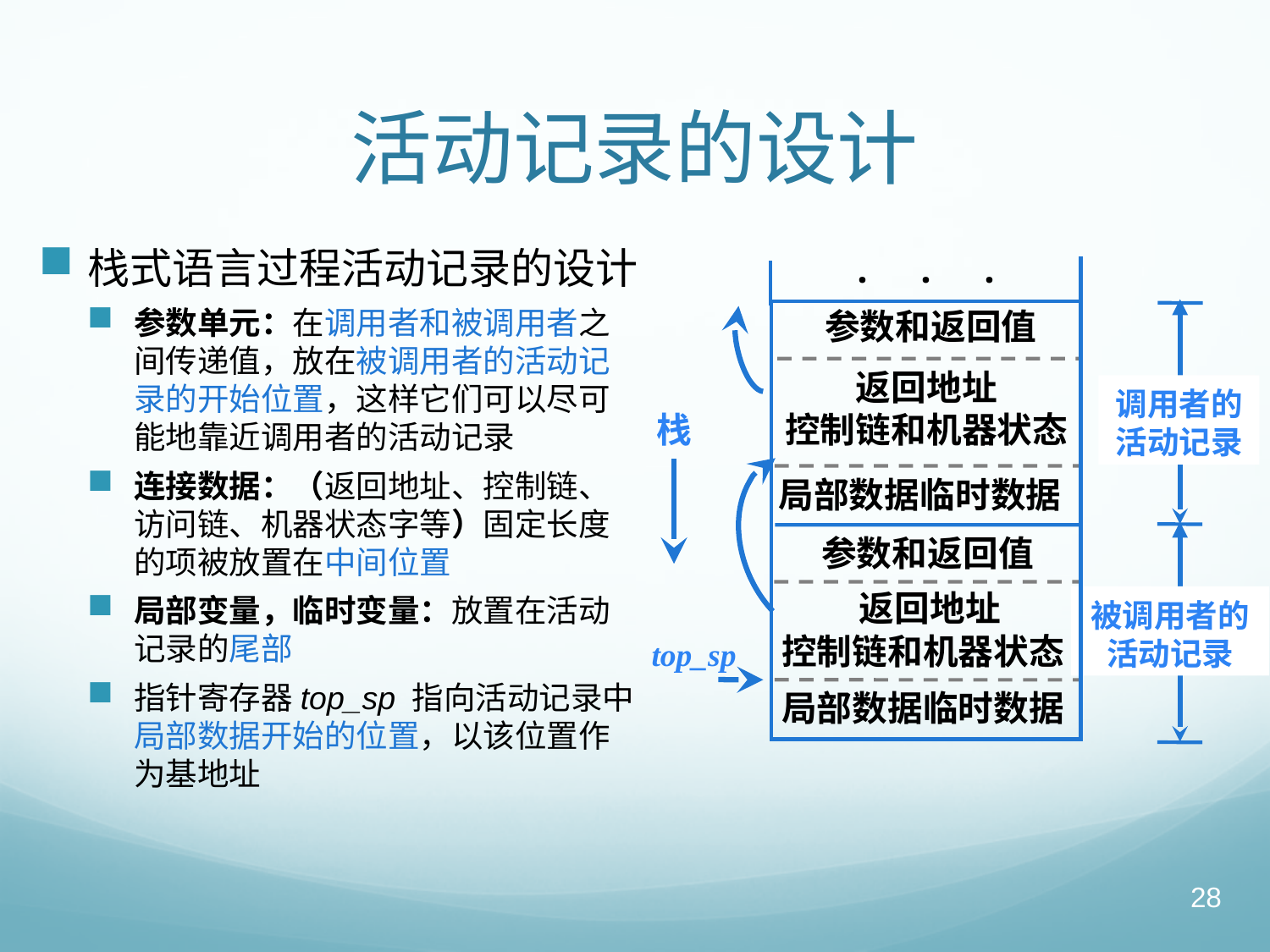

# 活动记录的设计
栈式语言过程活动记录的设计
参数单元：在调用者和被调用者之间传递值，放在被调用者的活动记录的开始位置，这样它们可以尽可能地靠近调用者的活动记录
连接数据：（返回地址、控制链、访问链、机器状态字等）固定长度的项被放置在中间位置
局部变量，临时变量：放置在活动记录的尾部
指针寄存器top_sp 指向活动记录中局部数据开始的位置，以该位置作为基地址
.  .  .
参数和返回值

局部数据临时数据

参数和返回值

返回地址
控制链和机器状态

局部数据临时数据

返回地址
控制链和机器状态

调用者的活动记录
栈

被调用者的活动记录
top_sp
28